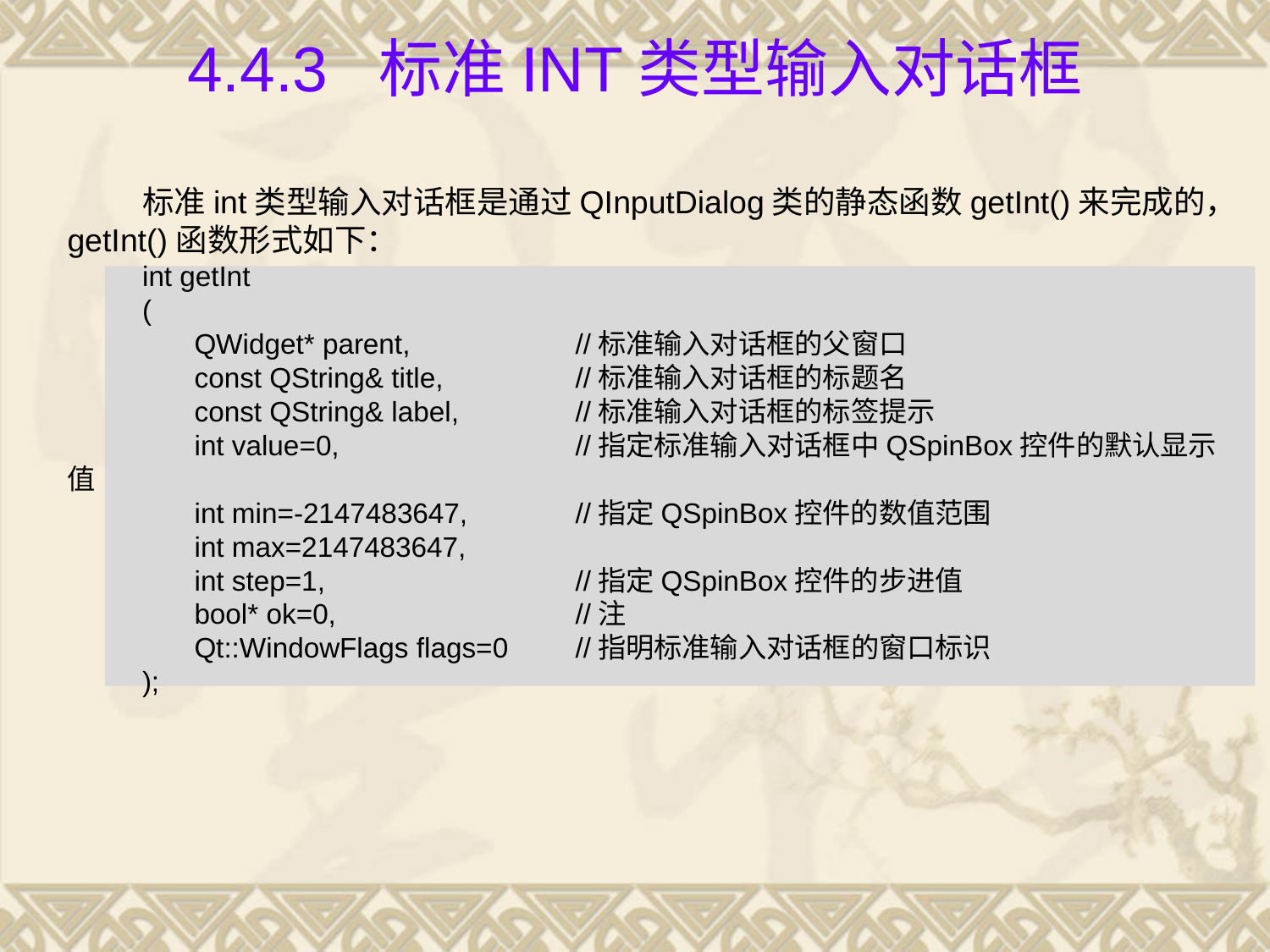

# 4.4.3  标准int类型输入对话框
标准int类型输入对话框是通过QInputDialog类的静态函数getInt()来完成的，getInt()函数形式如下：
int getInt
(
	QWidget* parent,            	//标准输入对话框的父窗口
	const QString& title,       	//标准输入对话框的标题名
	const QString& label,       	//标准输入对话框的标签提示
	int value=0,          	 	//指定标准输入对话框中QSpinBox控件的默认显示值
	int min=-2147483647,        	//指定QSpinBox控件的数值范围
	int max=2147483647,
	int step=1,                   	//指定QSpinBox控件的步进值
	bool* ok=0,                   	//注
	Qt::WindowFlags flags=0    	//指明标准输入对话框的窗口标识
);